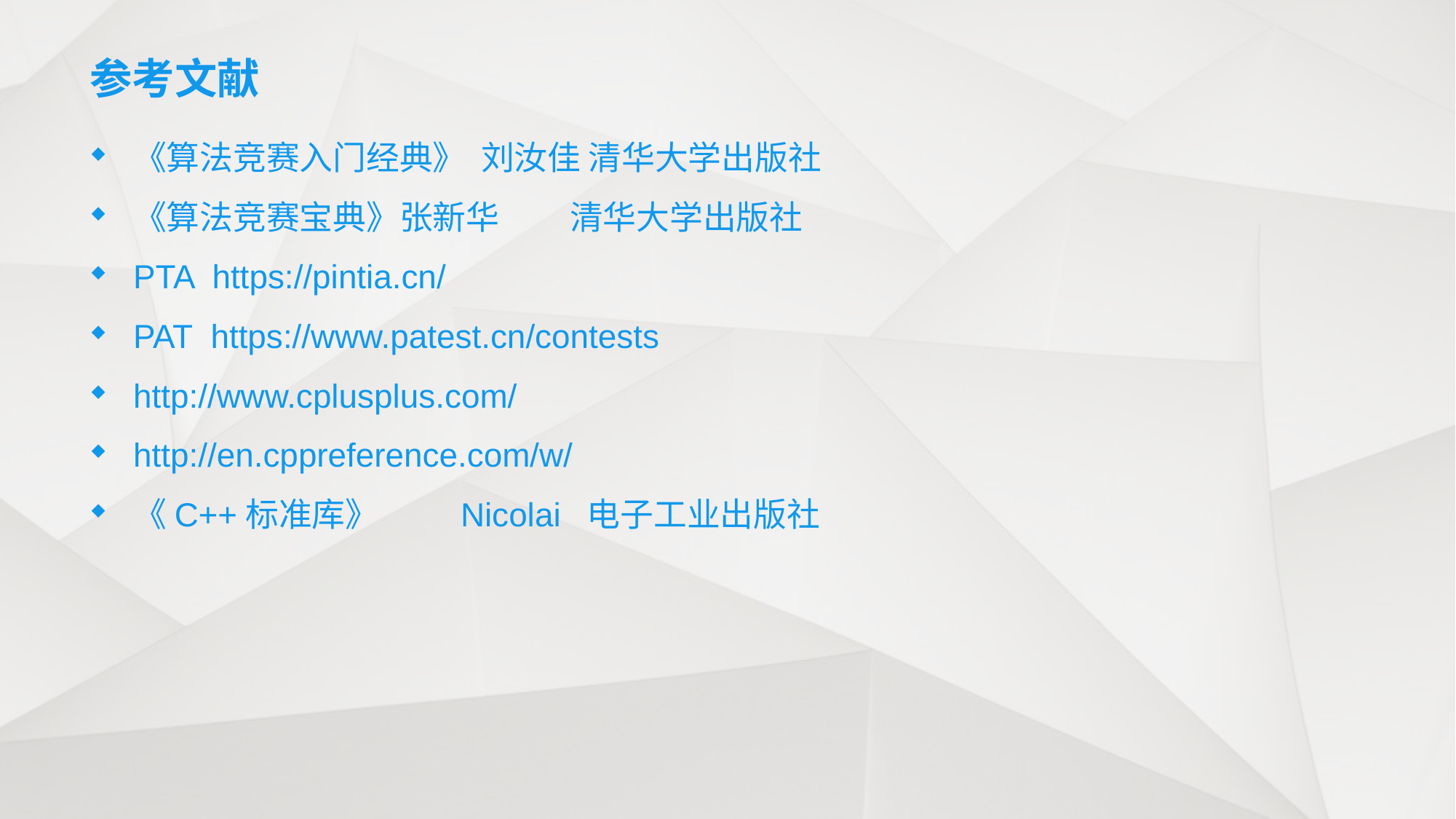

# 参考文献
《算法竞赛入门经典》  刘汝佳 清华大学出版社
《算法竞赛宝典》张新华	清华大学出版社
PTA  https://pintia.cn/
PAT  https://www.patest.cn/contests
http://www.cplusplus.com/
http://en.cppreference.com/w/
《C++标准库》	Nicolai	 电子工业出版社